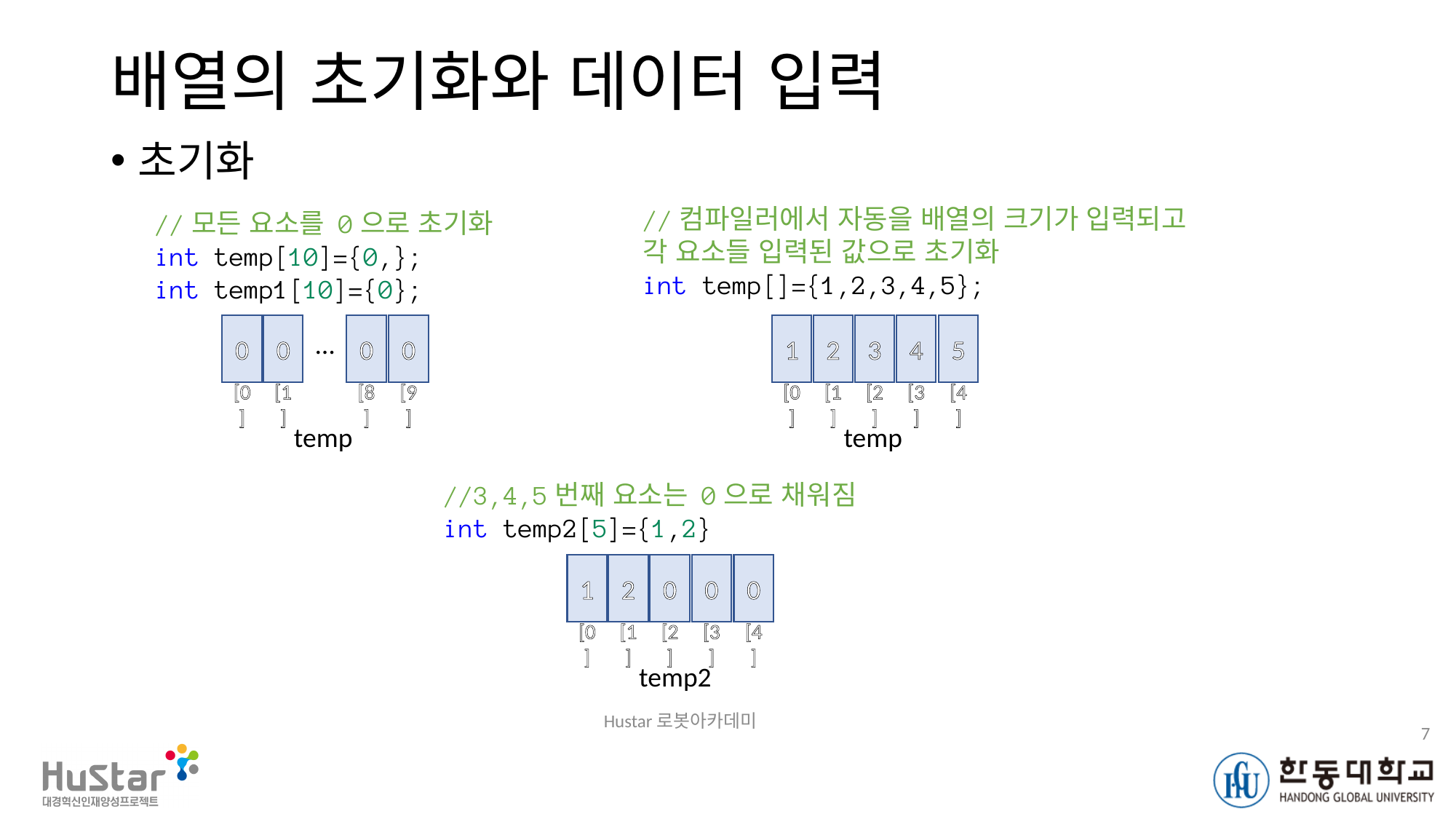

# 배열의 초기화와 데이터 입력
초기화
//컴파일러에서 자동을 배열의 크기가 입력되고 각 요소들 입력된 값으로 초기화
int temp[]={1,2,3,4,5};
//모든 요소를 0으로 초기화
int temp[10]={0,};
int temp1[10]={0};
0
0
0
0
…
[0]
[1]
[8]
[9]
temp
3
4
5
2
1
[0]
[1]
[2]
[3]
[4]
temp
//3,4,5번째 요소는 0으로 채워짐
int temp2[5]={1,2}
0
0
0
2
1
[0]
[1]
[2]
[3]
[4]
temp2
Hustar로봇아카데미
7